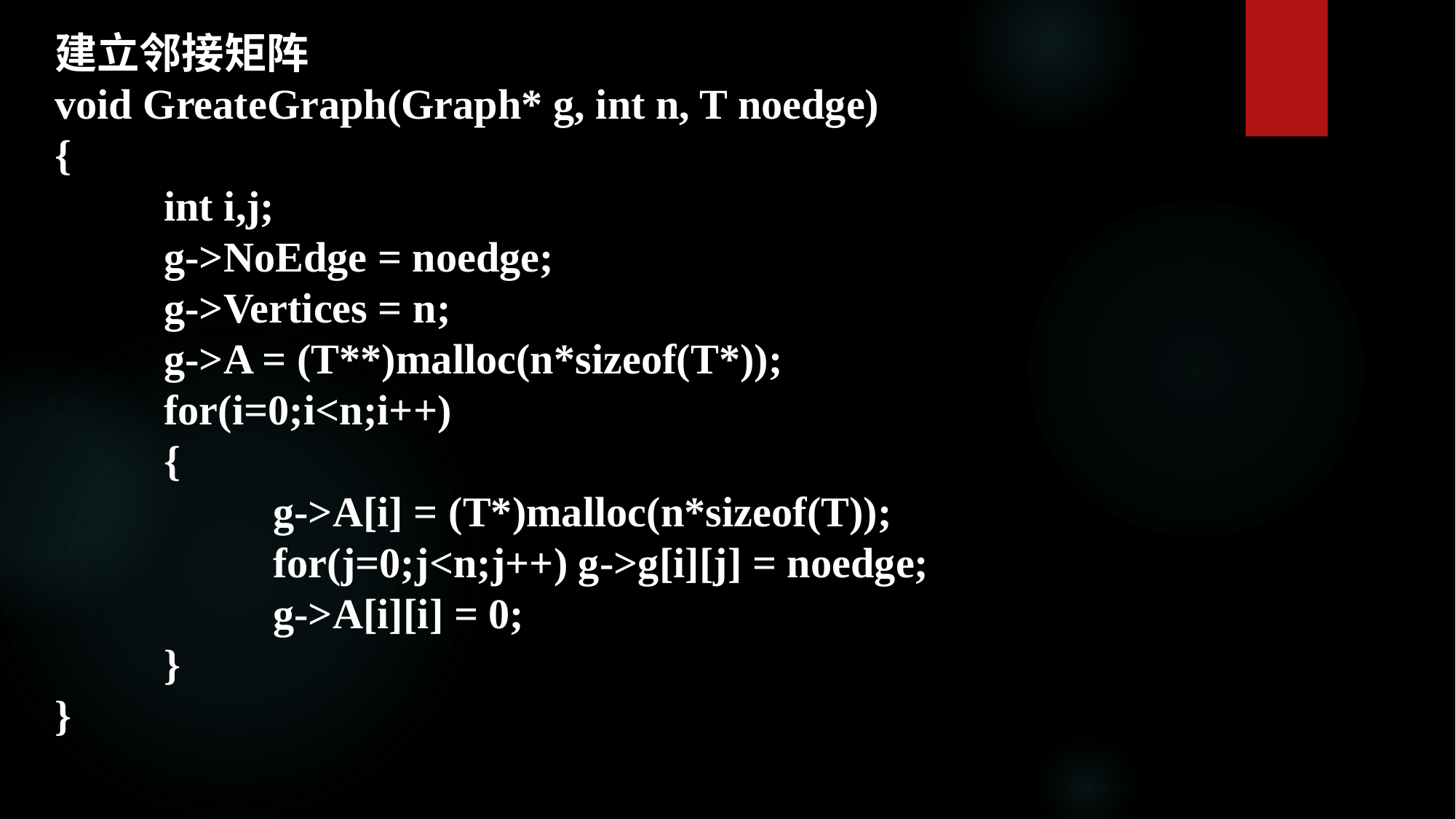

建立邻接矩阵
void GreateGraph(Graph* g, int n, T noedge)
{
	int i,j;
	g->NoEdge = noedge;
	g->Vertices = n;
	g->A = (T**)malloc(n*sizeof(T*));
	for(i=0;i<n;i++)
	{
		g->A[i] = (T*)malloc(n*sizeof(T));
		for(j=0;j<n;j++) g->g[i][j] = noedge;
		g->A[i][i] = 0;
	}
}